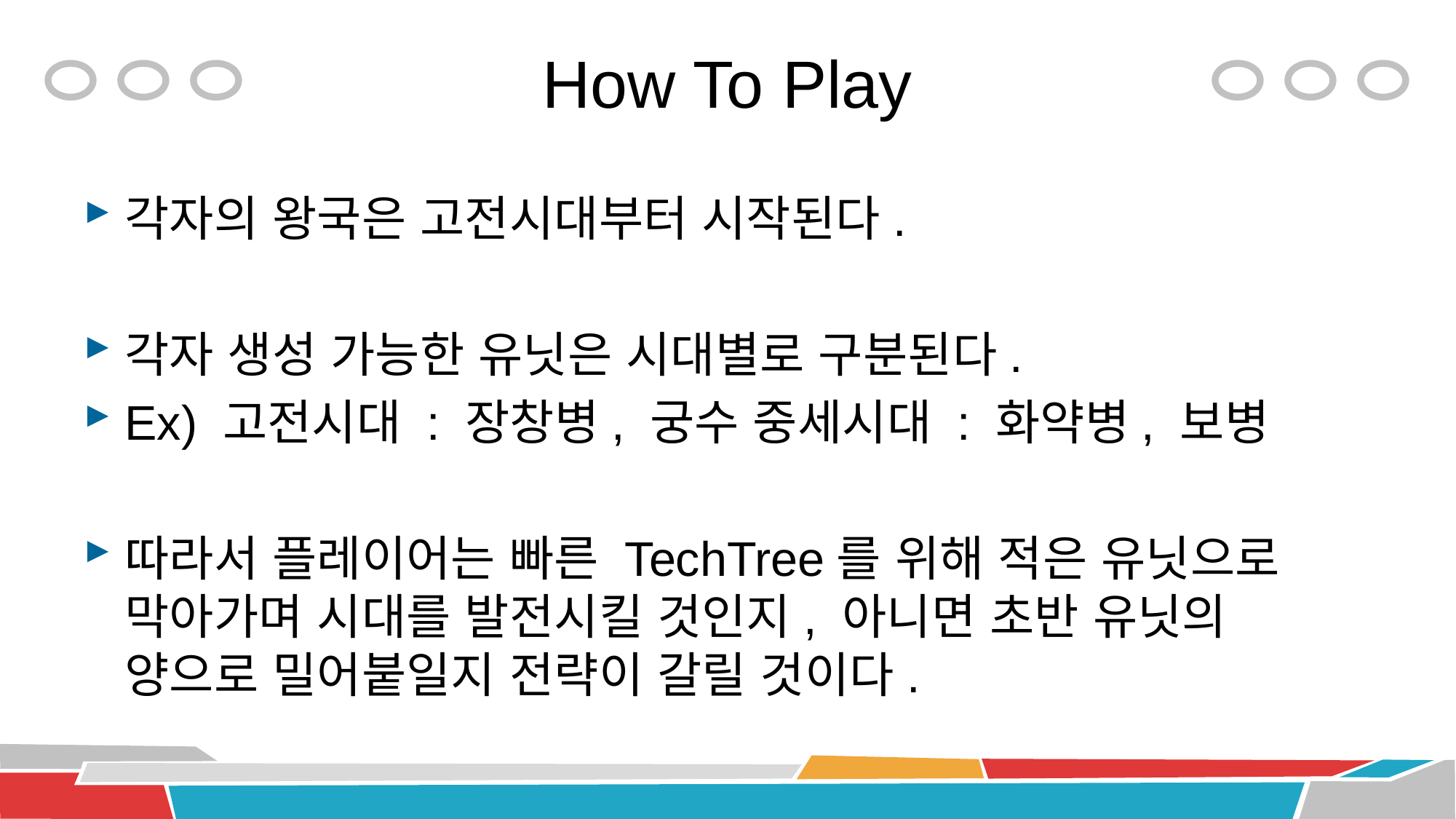

# How To Play
각자의 왕국은 고전시대부터 시작된다.

각자 생성 가능한 유닛은 시대별로 구분된다.
Ex) 고전시대 : 장창병, 궁수 중세시대 : 화약병, 보병

따라서 플레이어는 빠른 TechTree를 위해 적은 유닛으로 막아가며 시대를 발전시킬 것인지, 아니면 초반 유닛의 양으로 밀어붙일지 전략이 갈릴 것이다.